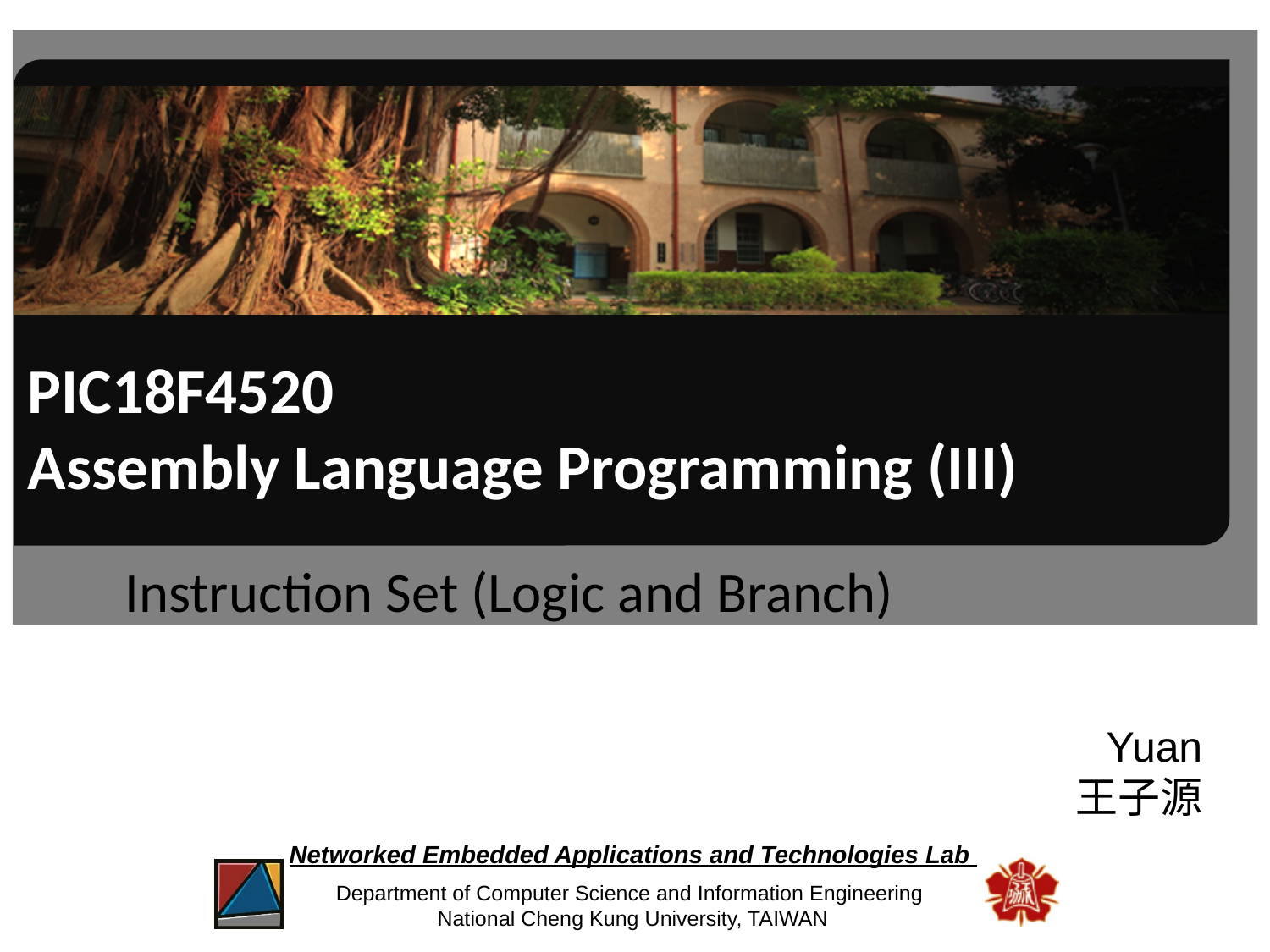

# PIC18F4520 Assembly Language Programming (III)
Instruction Set (Logic and Branch)

Yuan
王子源